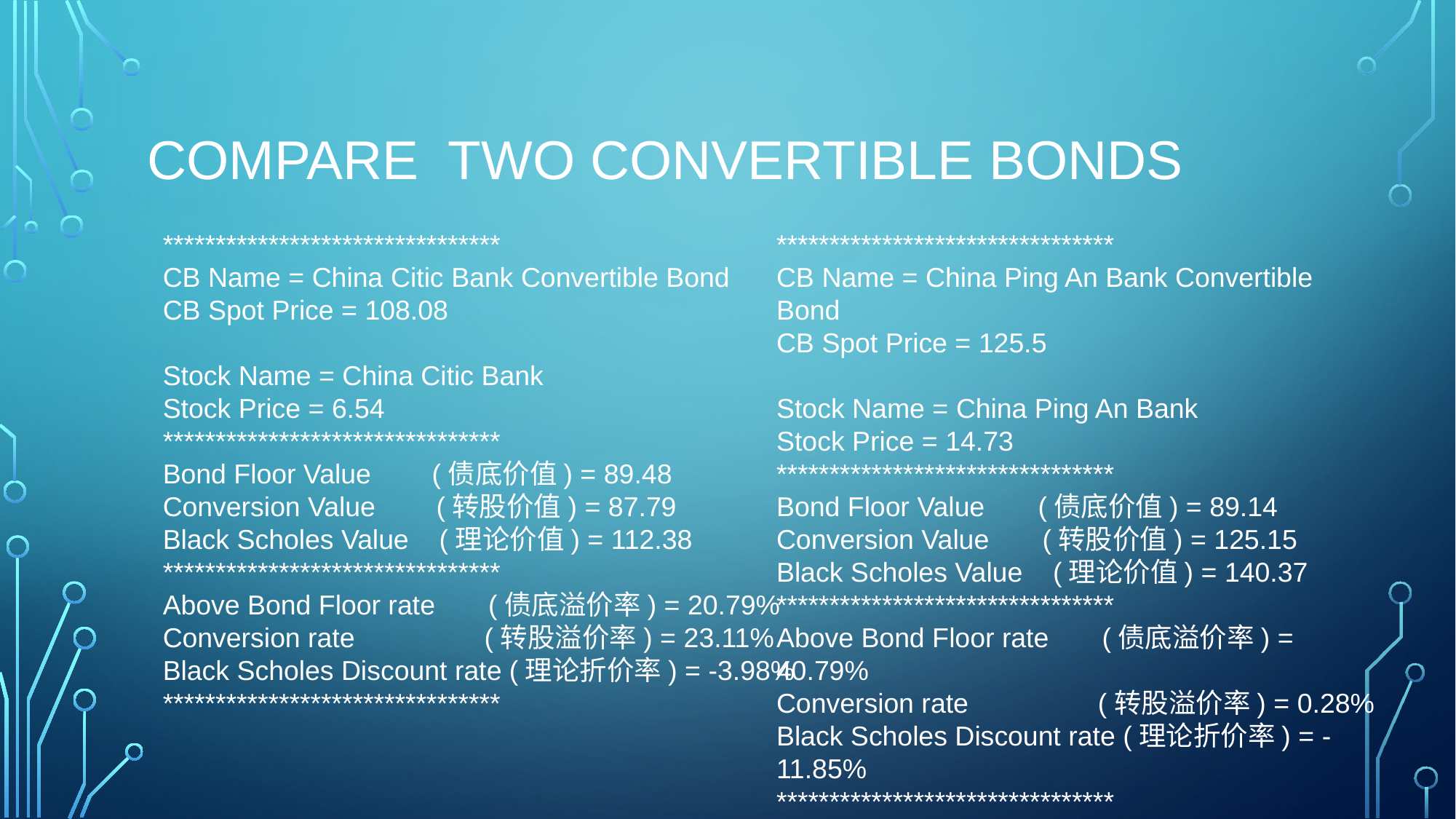

# Compare  two convertible bonds
********************************
CB Name = China Ping An Bank Convertible Bond
CB Spot Price = 125.5
Stock Name = China Ping An Bank
Stock Price = 14.73
********************************
Bond Floor Value       (债底价值) = 89.14
Conversion Value       (转股价值) = 125.15
Black Scholes Value    (理论价值) = 140.37
********************************
Above Bond Floor rate       (债底溢价率) = 40.79%
Conversion rate                 (转股溢价率) = 0.28%
Black Scholes Discount rate (理论折价率) = -11.85%
********************************
********************************
CB Name = China Citic Bank Convertible Bond
CB Spot Price = 108.08

Stock Name = China Citic Bank
Stock Price = 6.54
********************************
Bond Floor Value        (债底价值) = 89.48
Conversion Value        (转股价值) = 87.79
Black Scholes Value    (理论价值) = 112.38
********************************
Above Bond Floor rate       (债底溢价率) = 20.79%
Conversion rate                 (转股溢价率) = 23.11%
Black Scholes Discount rate (理论折价率) = -3.98%
********************************